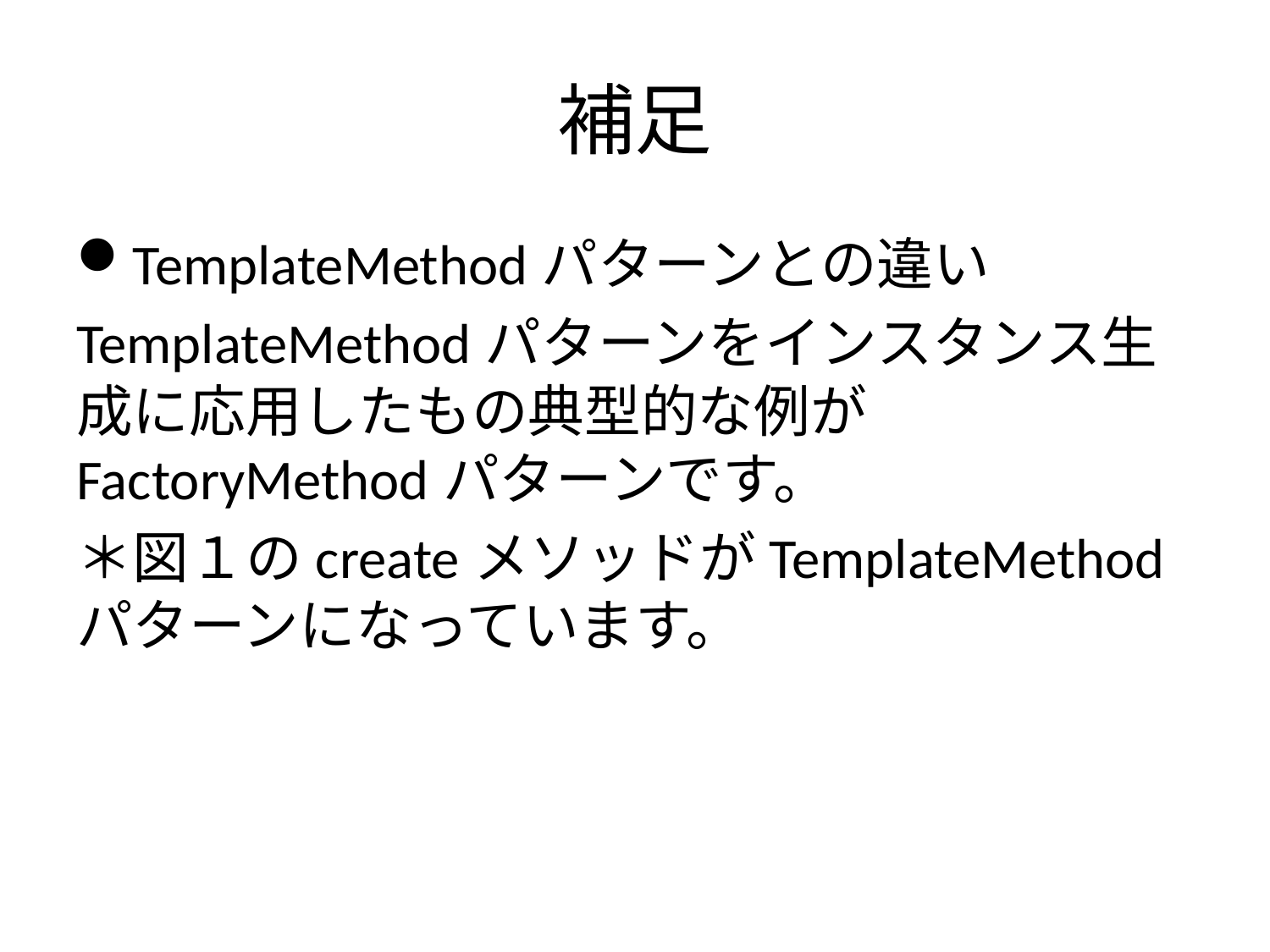

# 補足
TemplateMethodパターンとの違い
TemplateMethodパターンをインスタンス生成に応用したもの典型的な例がFactoryMethodパターンです。
＊図１のcreateメソッドがTemplateMethodパターンになっています。